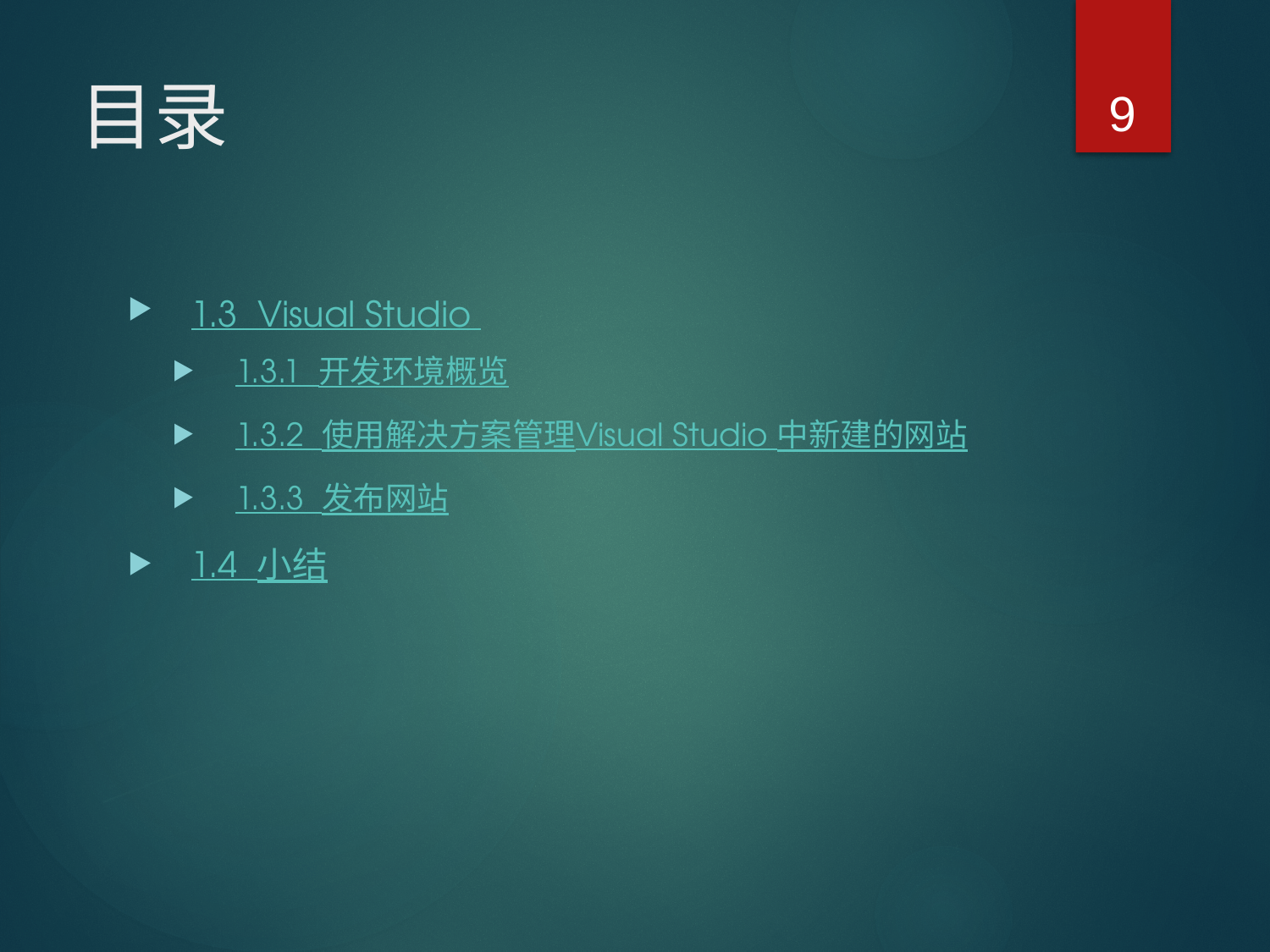

9
# 目录
1.3  Visual Studio
1.3.1  开发环境概览
1.3.2  使用解决方案管理Visual Studio 中新建的网站
1.3.3  发布网站
1.4  小结